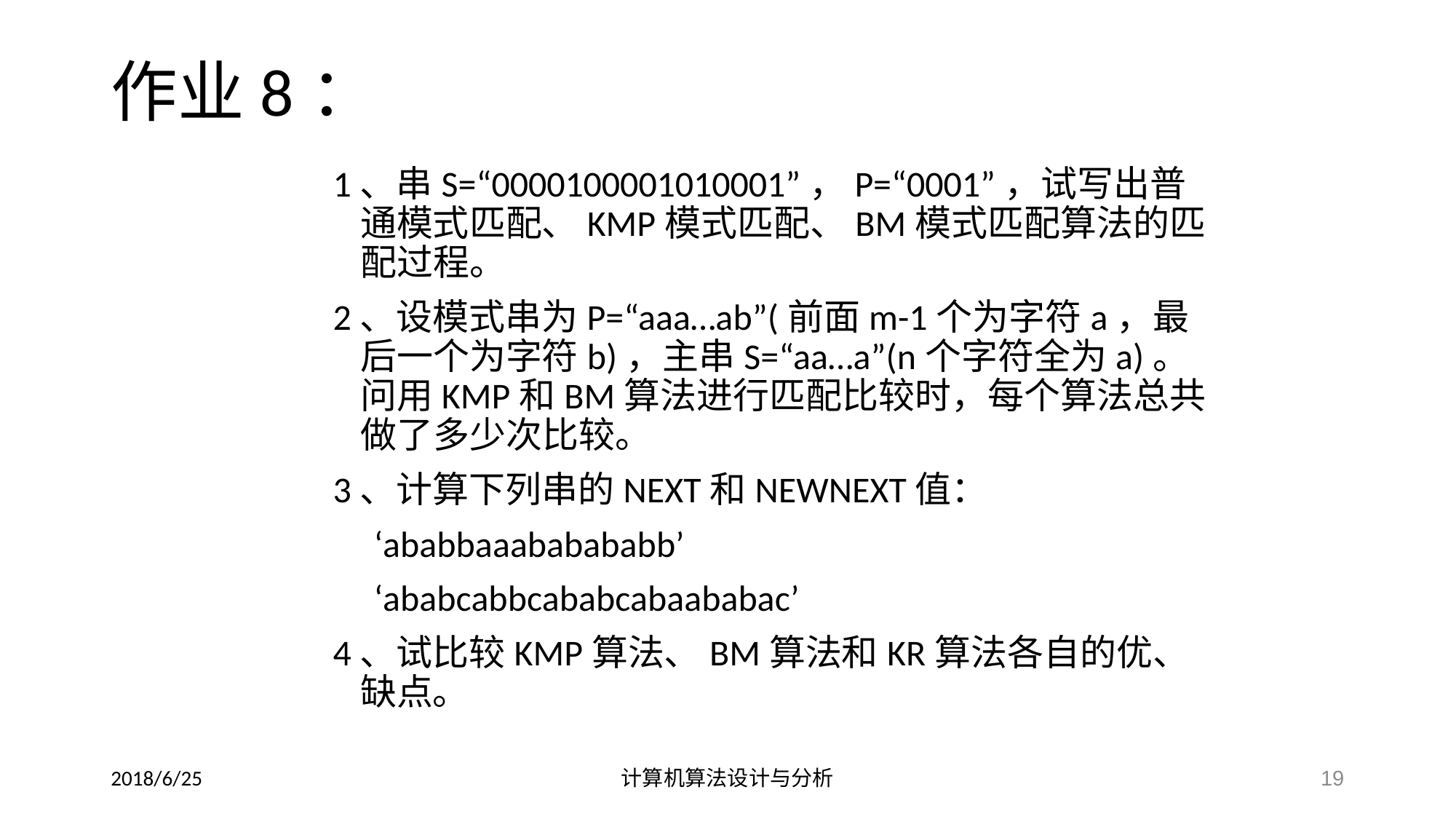

# 作业8：
1、串S=“0000100001010001”，P=“0001”，试写出普通模式匹配、KMP模式匹配、BM模式匹配算法的匹配过程。
2、设模式串为P=“aaa…ab”(前面m-1个为字符a，最后一个为字符b)，主串S=“aa…a”(n个字符全为a)。问用KMP和BM算法进行匹配比较时，每个算法总共做了多少次比较。
3、计算下列串的NEXT和NEWNEXT值：
     ‘ababbaaababababb’
     ‘ababcabbcababcabaababac’
4、试比较KMP算法、BM算法和KR算法各自的优、缺点。
2018/6/25
计算机算法设计与分析
19